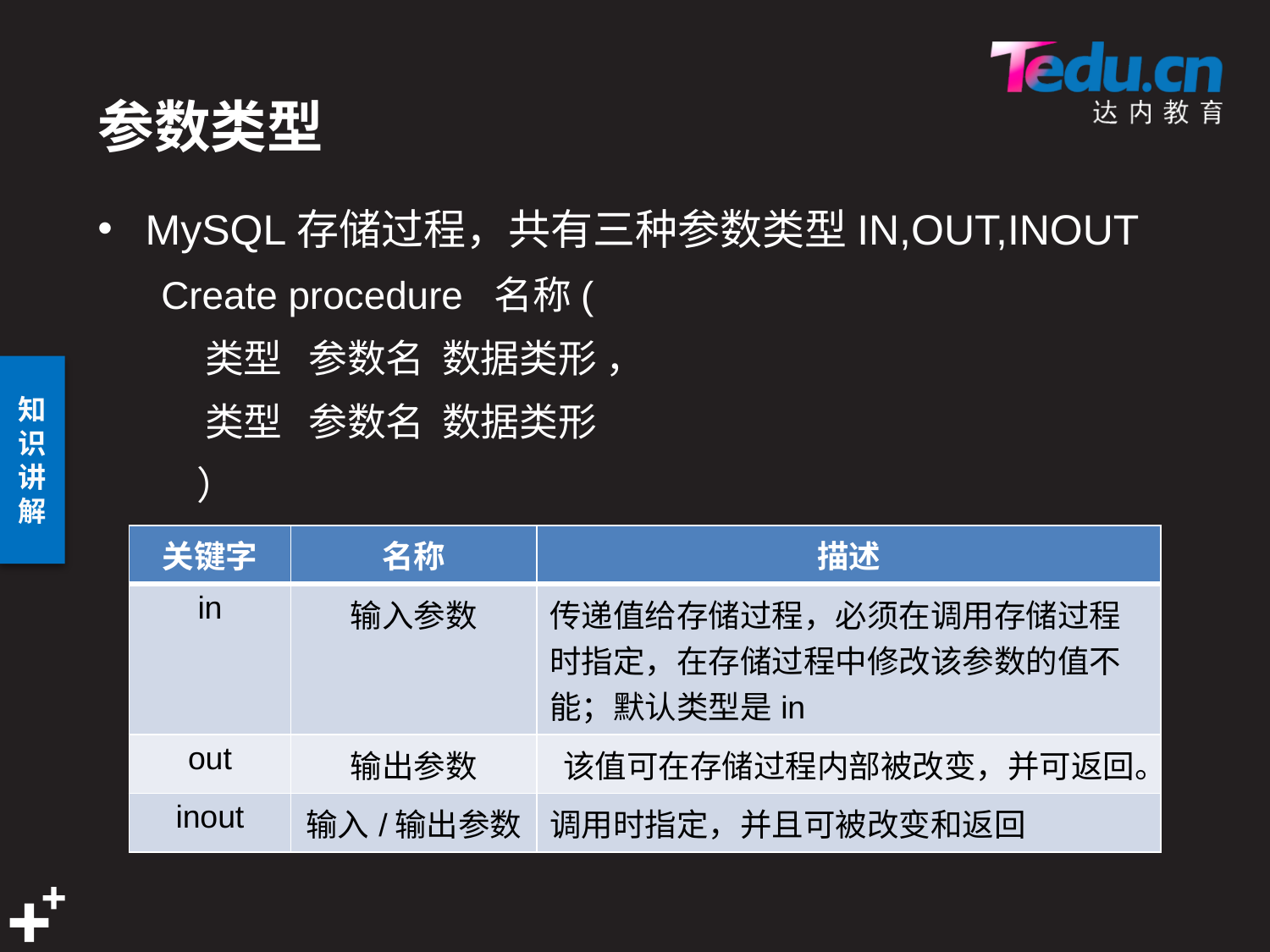

# 参数类型
MySQL存储过程，共有三种参数类型IN,OUT,INOUT
Create procedure  名称(
    类型   参数名  数据类形 ，
    类型   参数名  数据类形
   ）
| 关键字 | 名称 | 描述 |
| --- | --- | --- |
| in | 输入参数 | 传递值给存储过程，必须在调用存储过程时指定，在存储过程中修改该参数的值不能；默认类型是in |
| out | 输出参数 | 该值可在存储过程内部被改变，并可返回。 |
| inout | 输入/输出参数 | 调用时指定，并且可被改变和返回 |